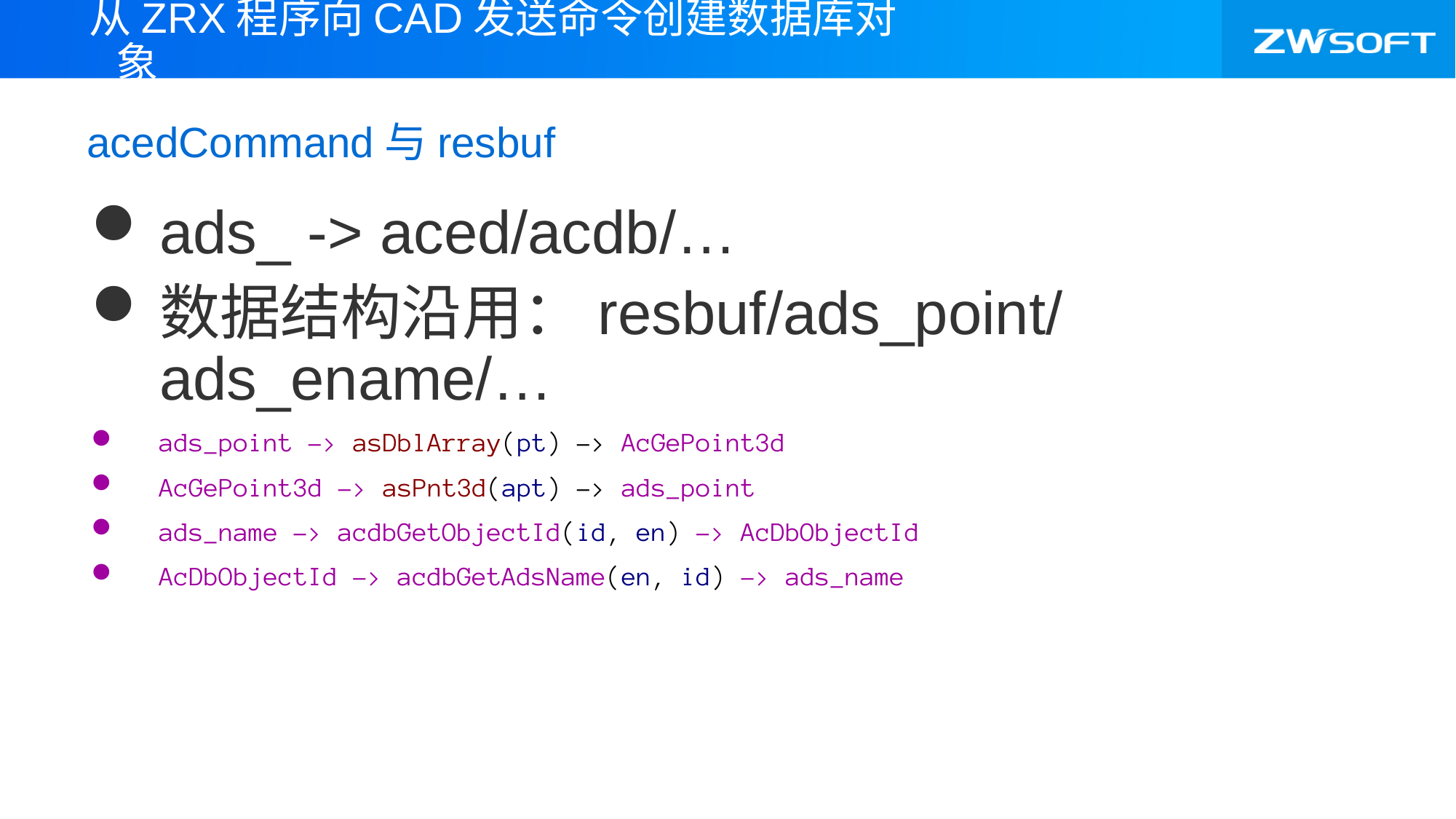

从ZRX程序向CAD发送命令创建数据库对象
# acedCommand与resbuf
ads_ -> aced/acdb/…
数据结构沿用：resbuf/ads_point/ads_ename/…
ads_point -> asDblArray(pt) -> AcGePoint3d
AcGePoint3d -> asPnt3d(apt) -> ads_point
ads_name -> acdbGetObjectId(id, en) -> AcDbObjectId
AcDbObjectId -> acdbGetAdsName(en, id) -> ads_name